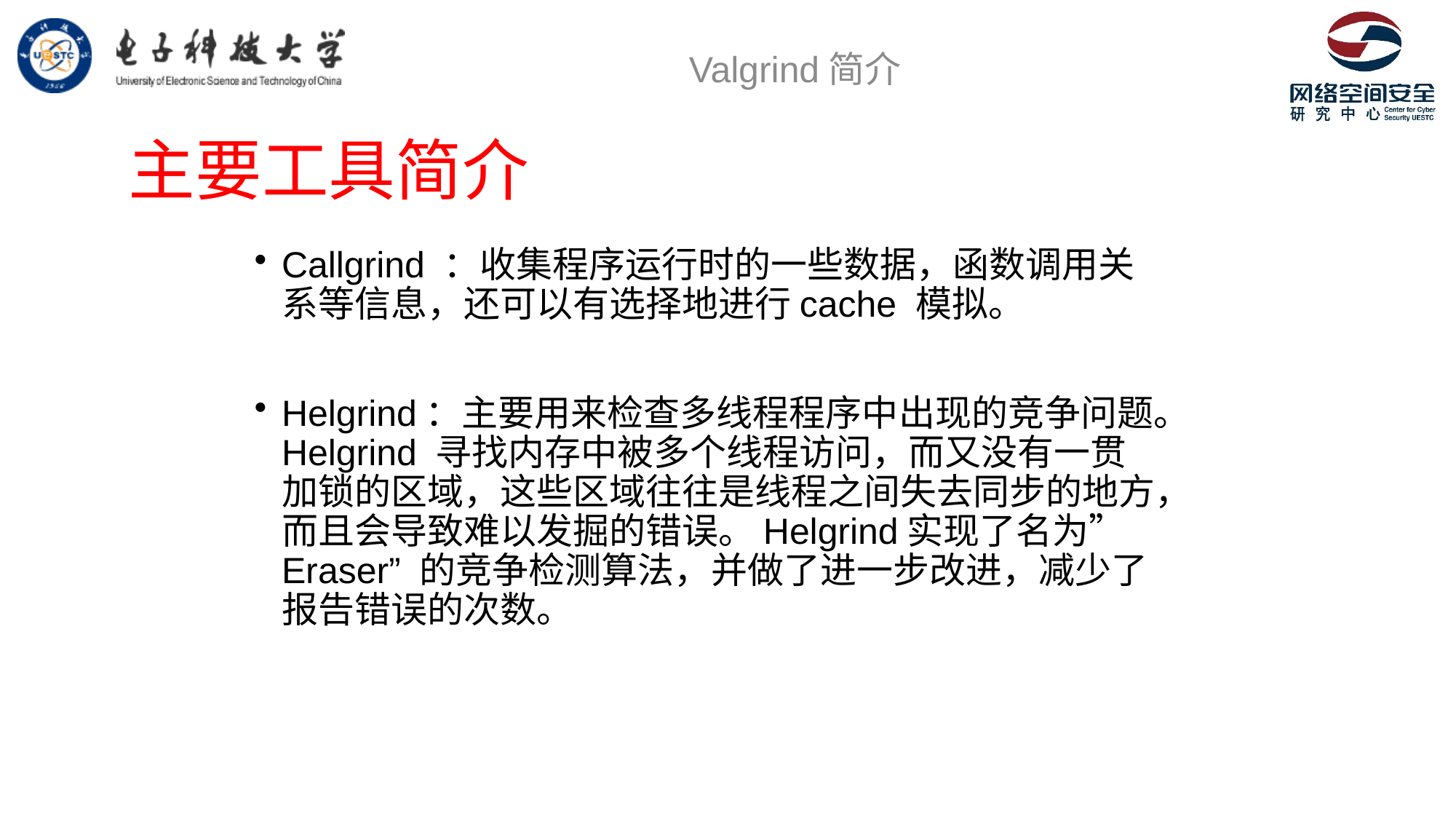

Valgrind简介
# 主要工具简介
Callgrind ：收集程序运行时的一些数据，函数调用关系等信息，还可以有选择地进行cache 模拟。

Helgrind：主要用来检查多线程程序中出现的竞争问题。Helgrind 寻找内存中被多个线程访问，而又没有一贯加锁的区域，这些区域往往是线程之间失去同步的地方，而且会导致难以发掘的错误。Helgrind实现了名为” Eraser” 的竞争检测算法，并做了进一步改进，减少了报告错误的次数。